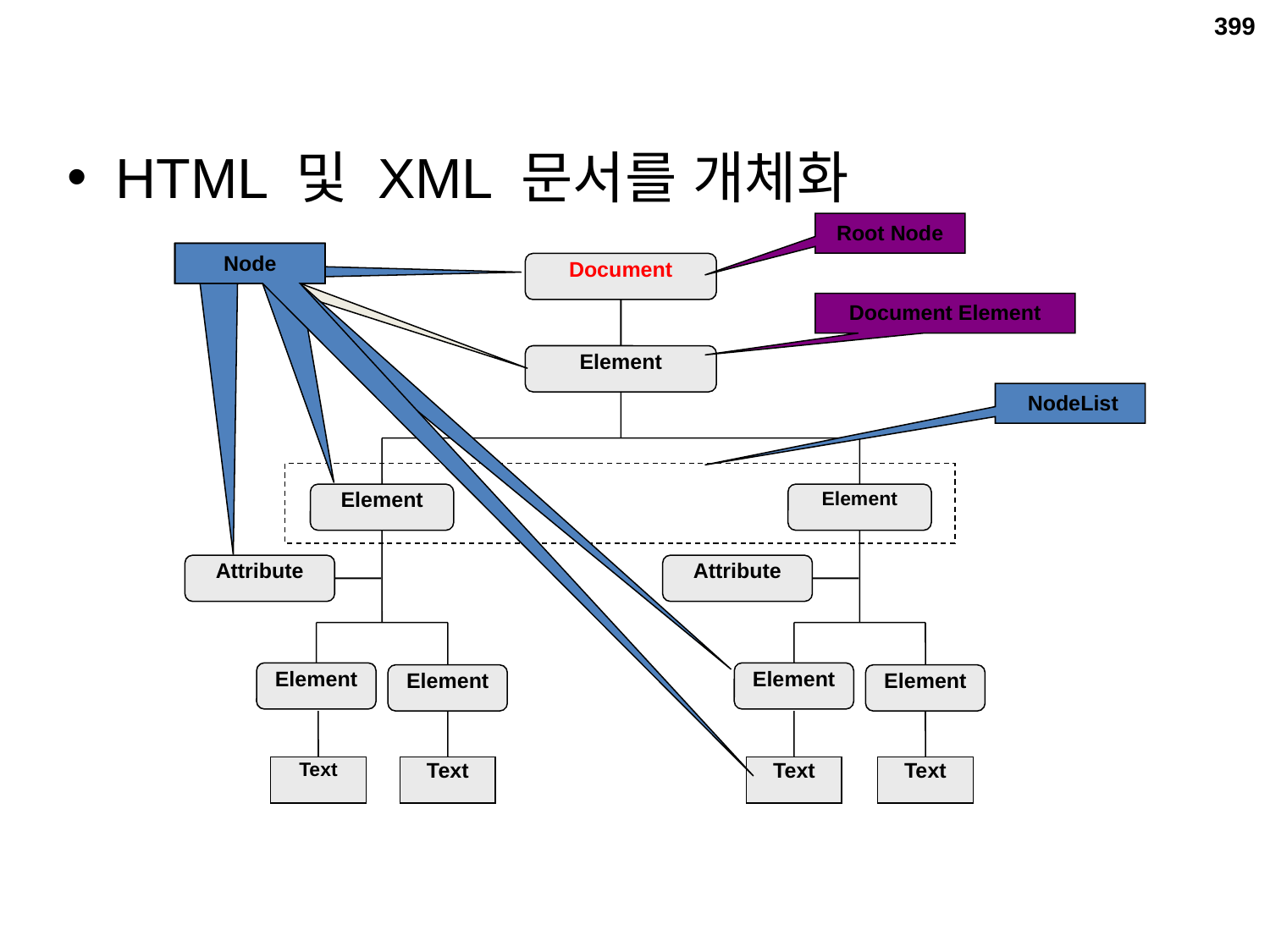

399
HTML 및 XML 문서를 개체화
Root Node
 노드
 노드
 노드
 노드
Node
Node
Document

Element

Element

Element

Attribute

Attribute

Element

Element

Element

Element

Text

Text

Text

Text
Document Element
 NodeList